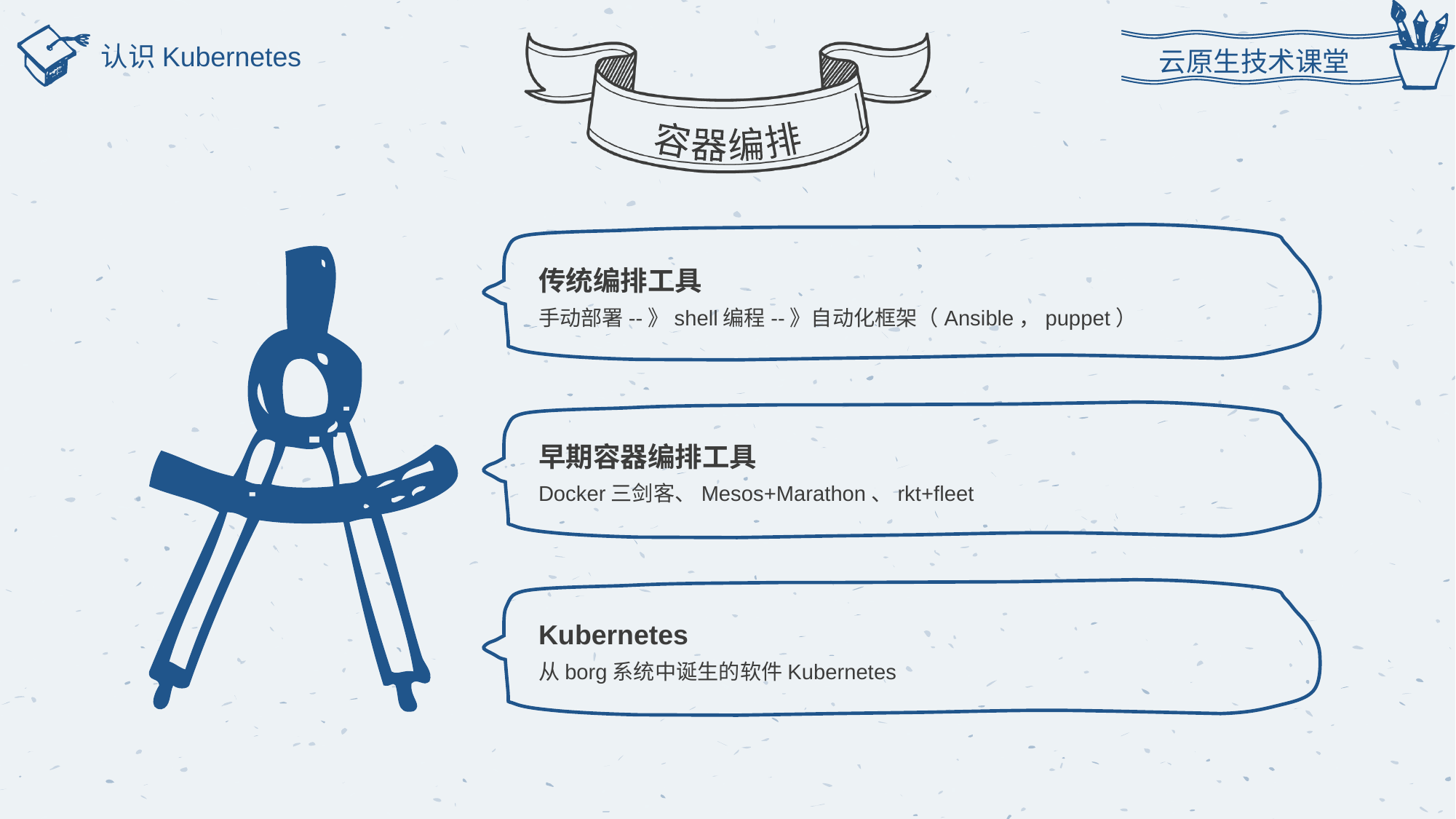

云原生技术课堂
容器编排

认识Kubernetes

传统编排工具
手动部署--》shell编程--》自动化框架（Ansible，puppet）

早期容器编排工具
Docker三剑客、Mesos+Marathon、rkt+fleet

Kubernetes
从borg系统中诞生的软件Kubernetes